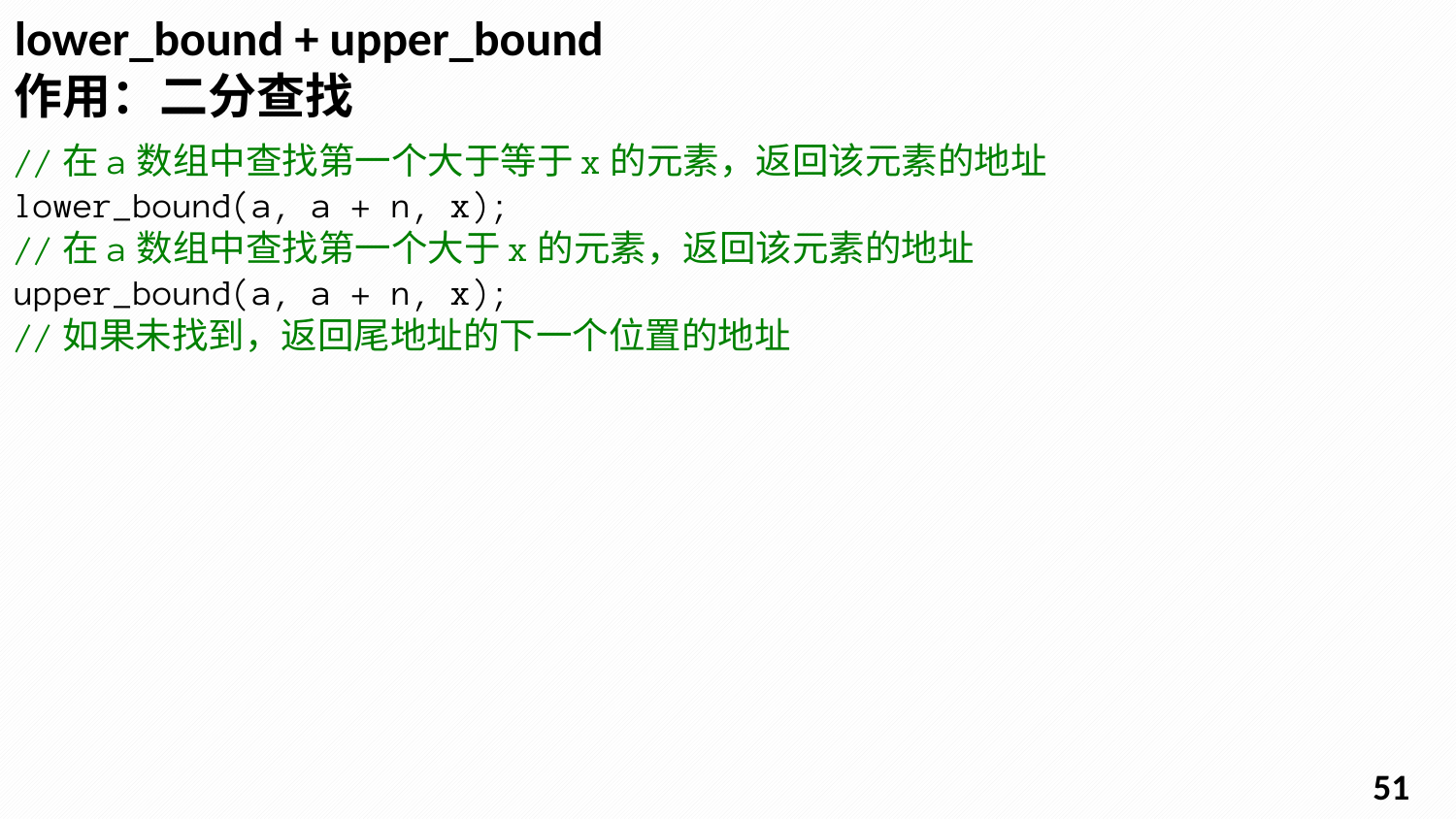

lower_bound + upper_bound
作用：二分查找
//在a数组中查找第一个大于等于x的元素，返回该元素的地址
lower_bound(a, a + n, x);
//在a数组中查找第一个大于x的元素，返回该元素的地址
upper_bound(a, a + n, x);
//如果未找到，返回尾地址的下一个位置的地址
51